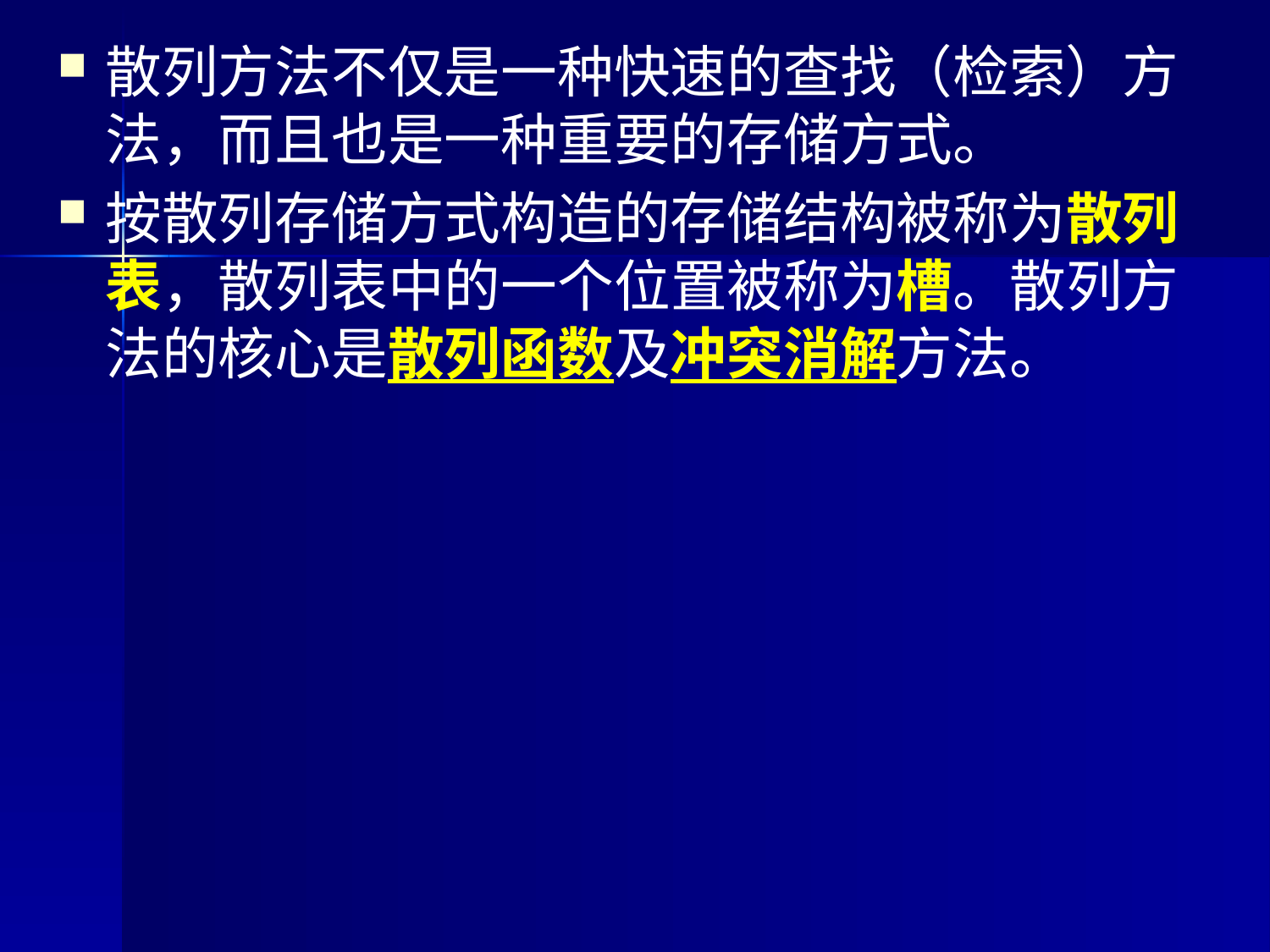

散列方法不仅是一种快速的查找（检索）方法，而且也是一种重要的存储方式。
按散列存储方式构造的存储结构被称为散列表，散列表中的一个位置被称为槽。散列方法的核心是散列函数及冲突消解方法。